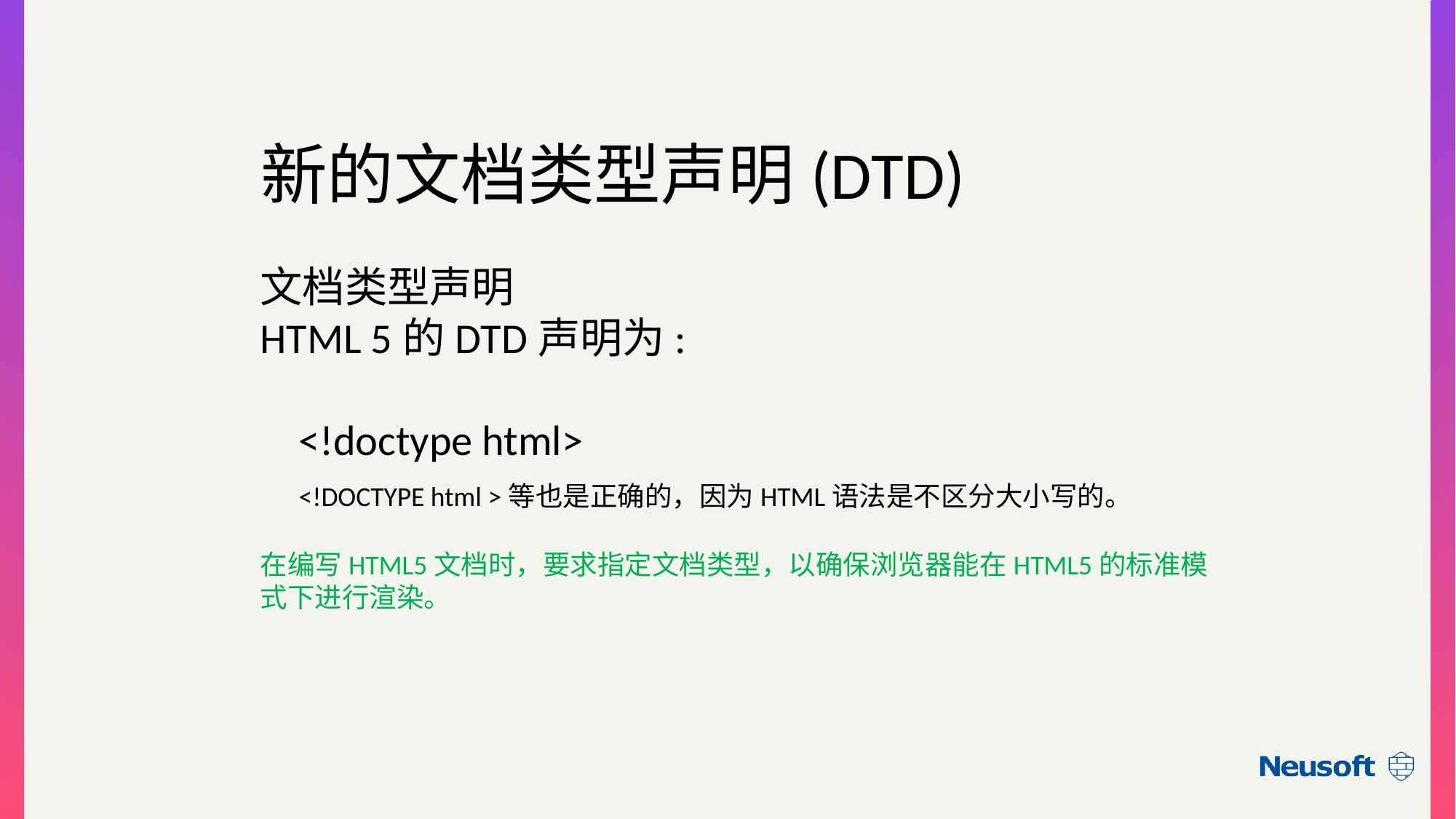

# 新的文档类型声明(DTD)
文档类型声明
HTML 5的DTD声明为:

    <!doctype html>
    <!DOCTYPE html >等也是正确的，因为HTML语法是不区分大小写的。

在编写HTML5文档时，要求指定文档类型，以确保浏览器能在HTML5的标准模式下进行渲染。